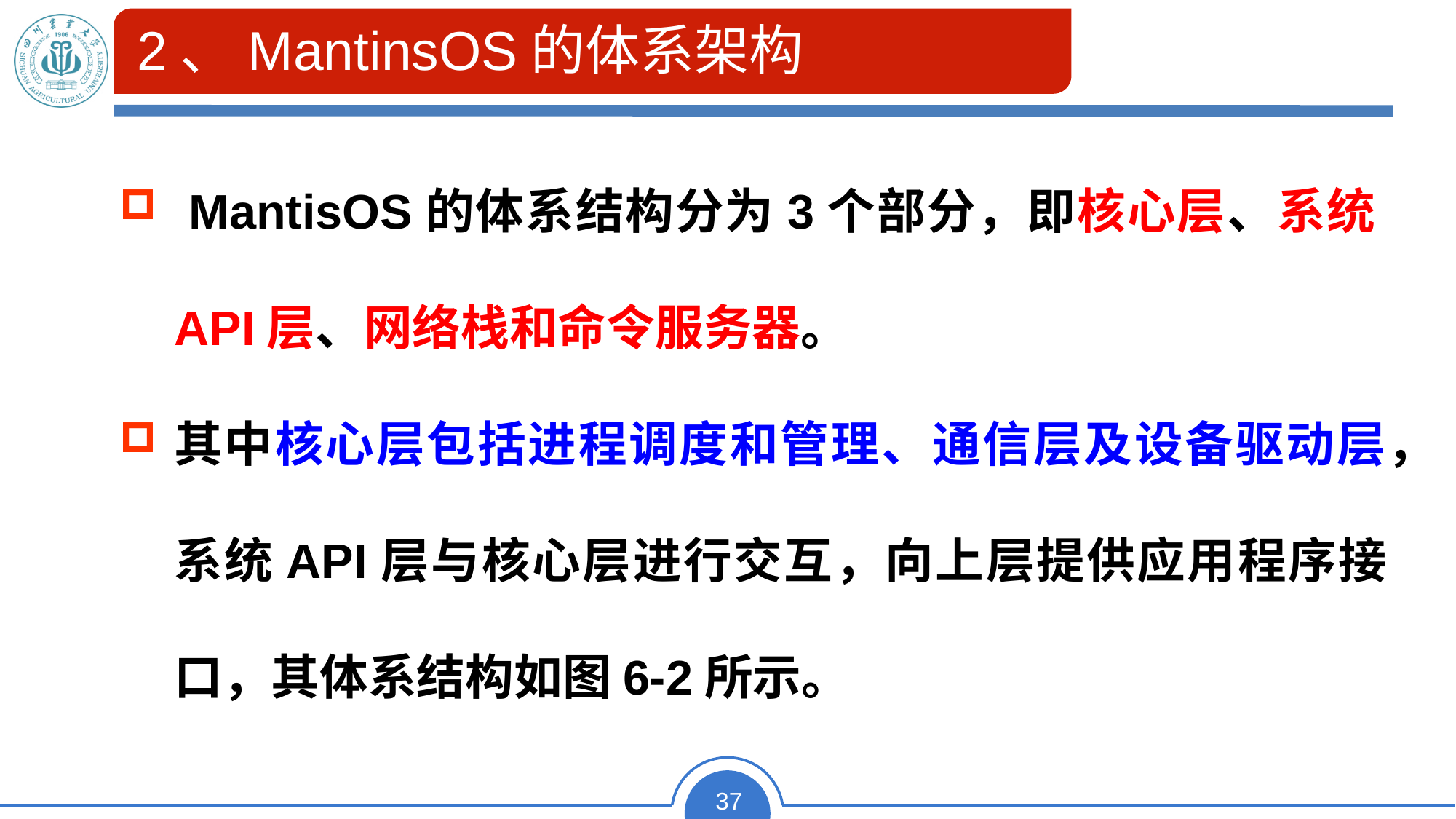

# 2、MantinsOS的体系架构
 MantisOS的体系结构分为3个部分，即核心层、系统API层、网络栈和命令服务器。
其中核心层包括进程调度和管理、通信层及设备驱动层，系统API层与核心层进行交互，向上层提供应用程序接口，其体系结构如图6-2所示。